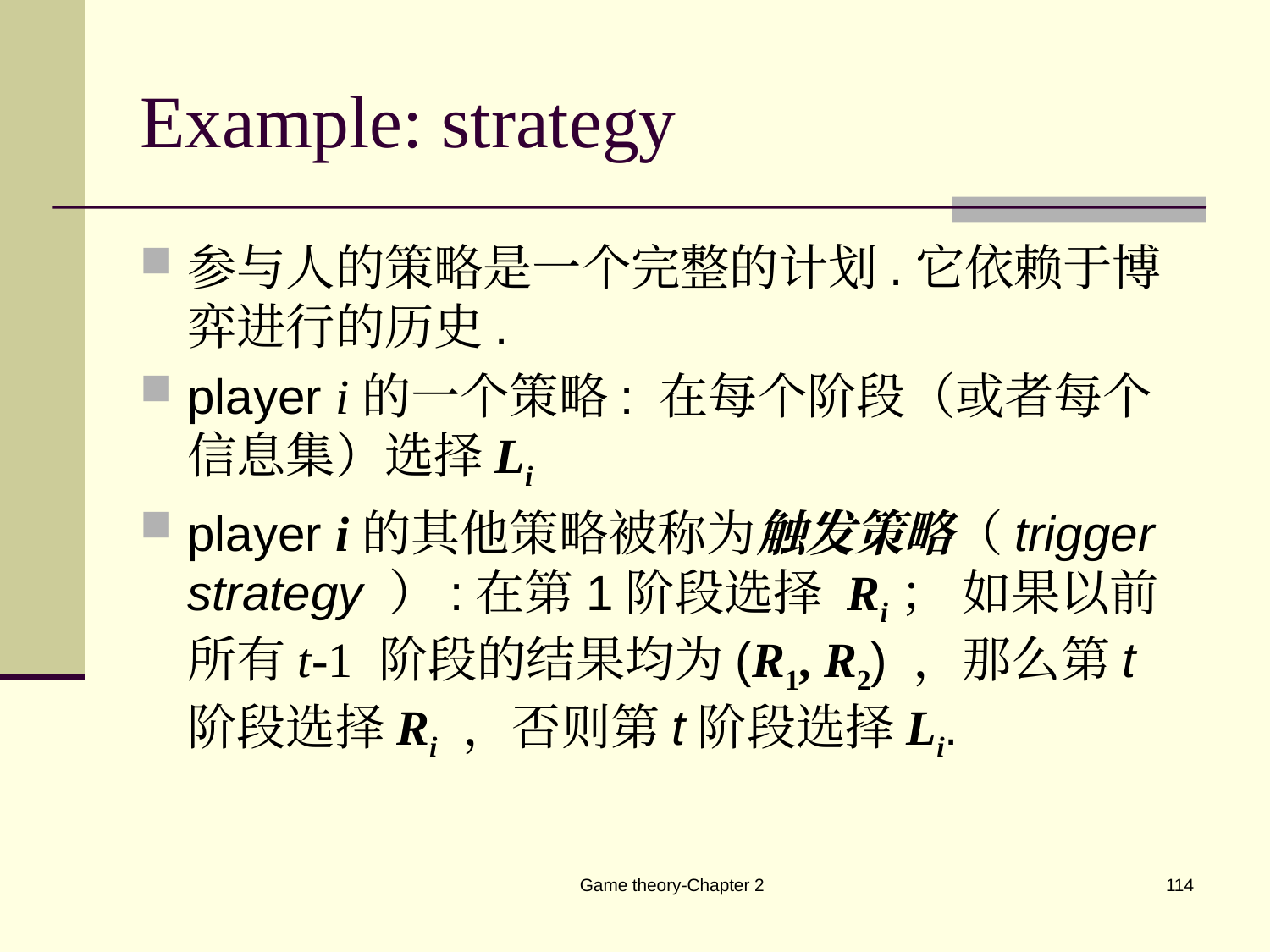

# Example: strategy
参与人的策略是一个完整的计划.它依赖于博弈进行的历史.
player i的一个策略: 在每个阶段（或者每个信息集）选择Li
player i的其他策略被称为触发策略（trigger strategy ）:在第1阶段选择 Ri； 如果以前所有t-1 阶段的结果均为(R1, R2) ，那么第t阶段选择Ri ，否则第t阶段选择Li.
Game theory-Chapter 2
114